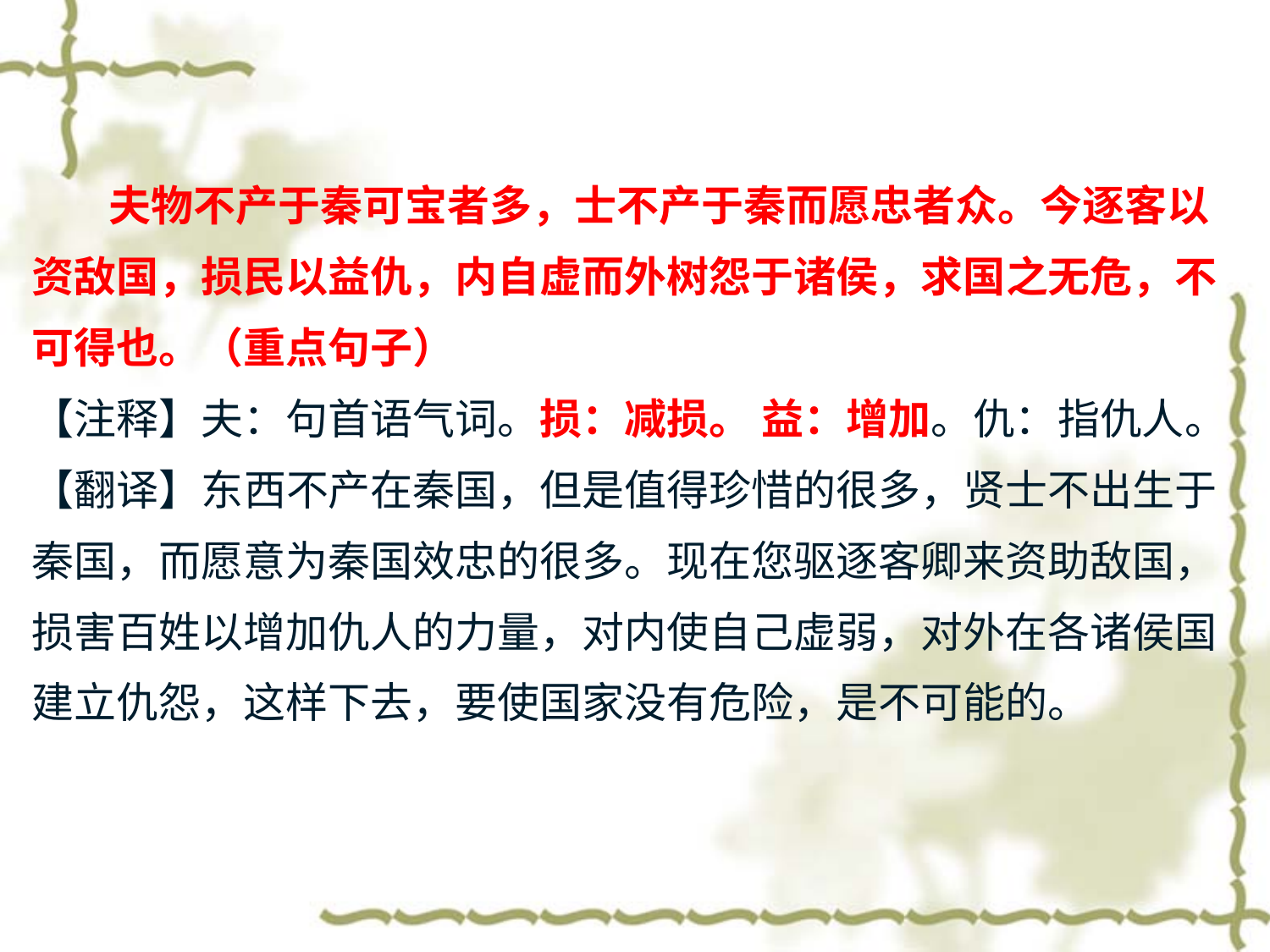

夫物不产于秦可宝者多，士不产于秦而愿忠者众。今逐客以资敌国，损民以益仇，内自虚而外树怨于诸侯，求国之无危，不可得也。（重点句子）
【注释】夫：句首语气词。损：减损。 益：增加。仇：指仇人。
【翻译】东西不产在秦国，但是值得珍惜的很多，贤士不出生于秦国，而愿意为秦国效忠的很多。现在您驱逐客卿来资助敌国，损害百姓以增加仇人的力量，对内使自己虚弱，对外在各诸侯国建立仇怨，这样下去，要使国家没有危险，是不可能的。